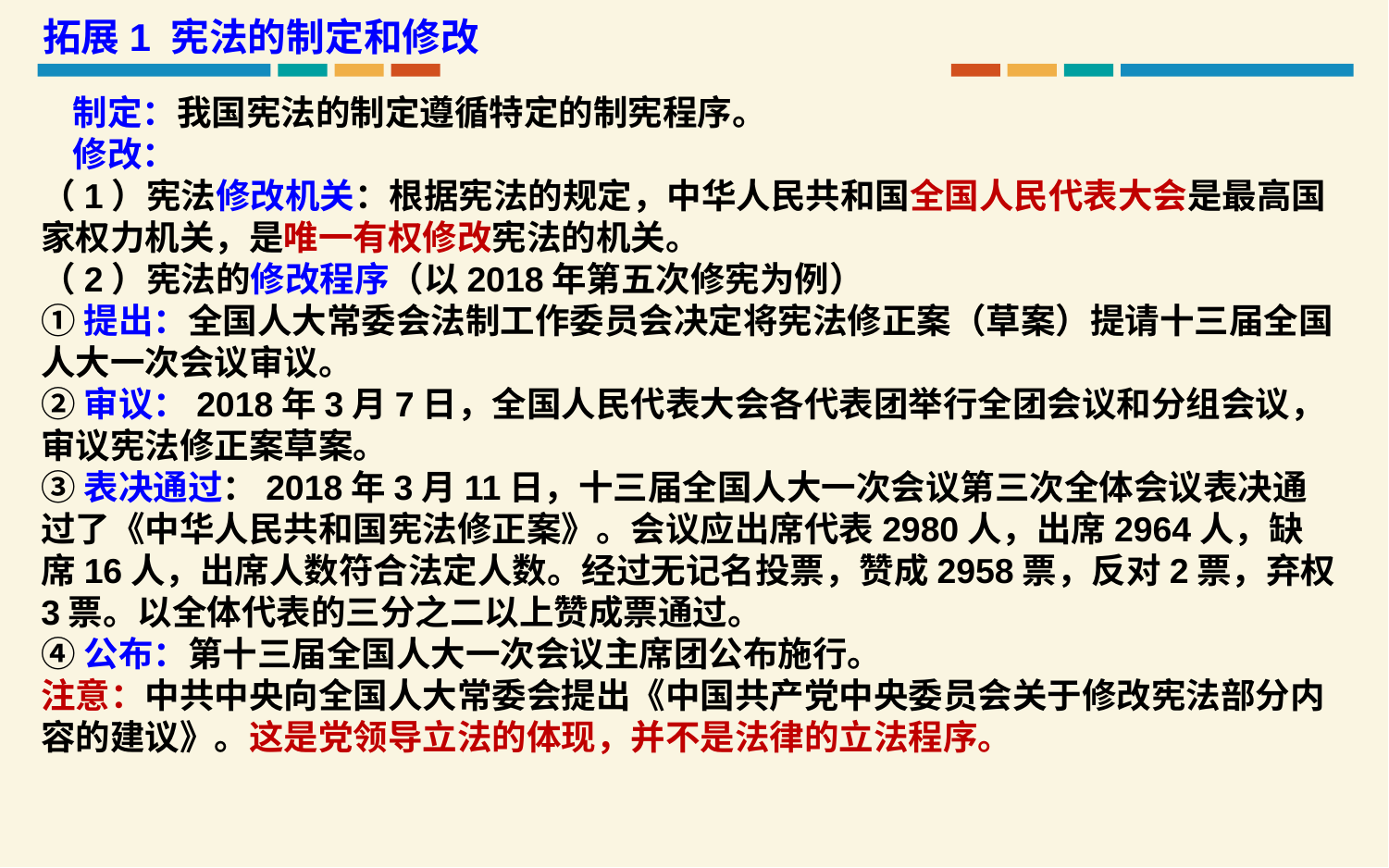

拓展1 宪法的制定和修改
   制定：我国宪法的制定遵循特定的制宪程序。
   修改：
（1）宪法修改机关：根据宪法的规定，中华人民共和国全国人民代表大会是最高国家权力机关，是唯一有权修改宪法的机关。
（2）宪法的修改程序（以2018年第五次修宪为例）
①提出：全国人大常委会法制工作委员会决定将宪法修正案（草案）提请十三届全国人大一次会议审议。
②审议：2018年3月7日，全国人民代表大会各代表团举行全团会议和分组会议，审议宪法修正案草案。
③表决通过：2018年3月11日，十三届全国人大一次会议第三次全体会议表决通过了《中华人民共和国宪法修正案》。会议应出席代表2980人，出席2964人，缺席16人，出席人数符合法定人数。经过无记名投票，赞成2958票，反对2票，弃权3票。以全体代表的三分之二以上赞成票通过。
④公布：第十三届全国人大一次会议主席团公布施行。
注意：中共中央向全国人大常委会提出《中国共产党中央委员会关于修改宪法部分内容的建议》。这是党领导立法的体现，并不是法律的立法程序。